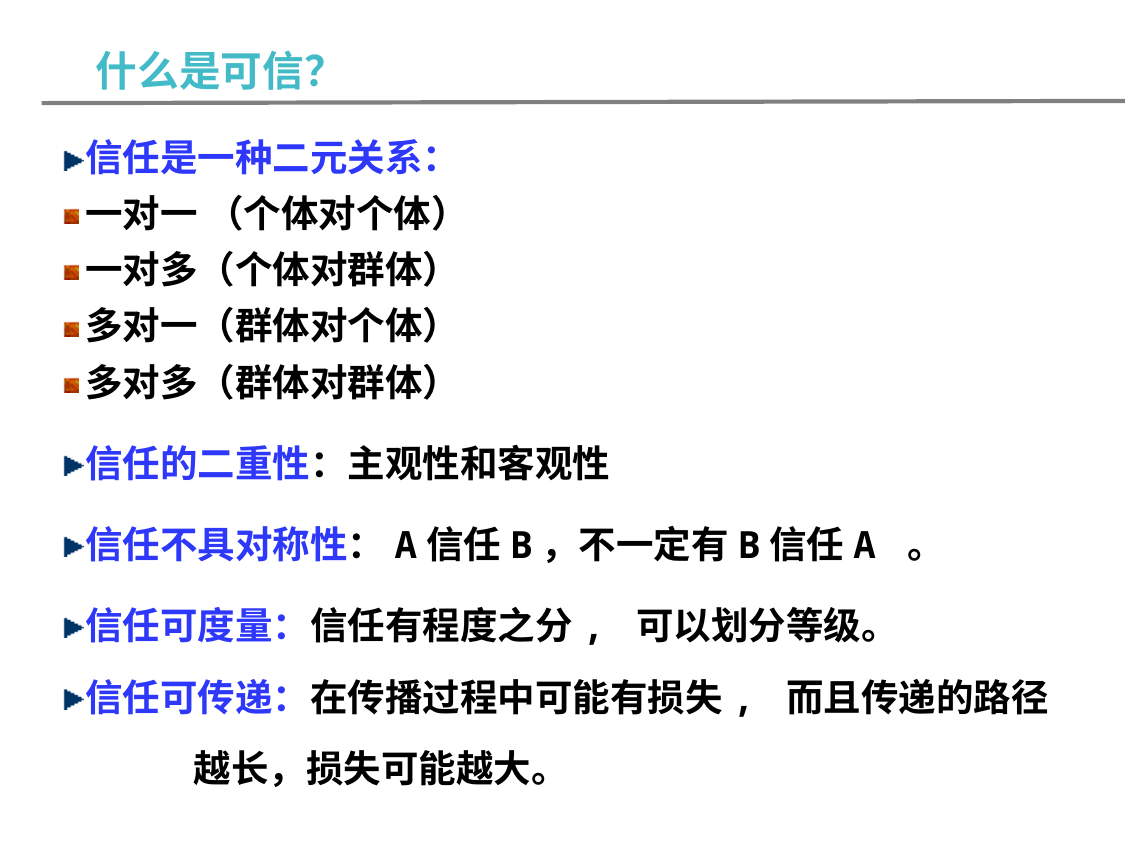

什么是可信？
信任是一种二元关系：
一对一 （个体对个体）
一对多（个体对群体）
多对一（群体对个体）
多对多（群体对群体）
信任的二重性：主观性和客观性
信任不具对称性：A信任B，不一定有B信任A 。
信任可度量：信任有程度之分, 可以划分等级。
信任可传递：在传播过程中可能有损失, 而且传递的路径
               越长，损失可能越大。